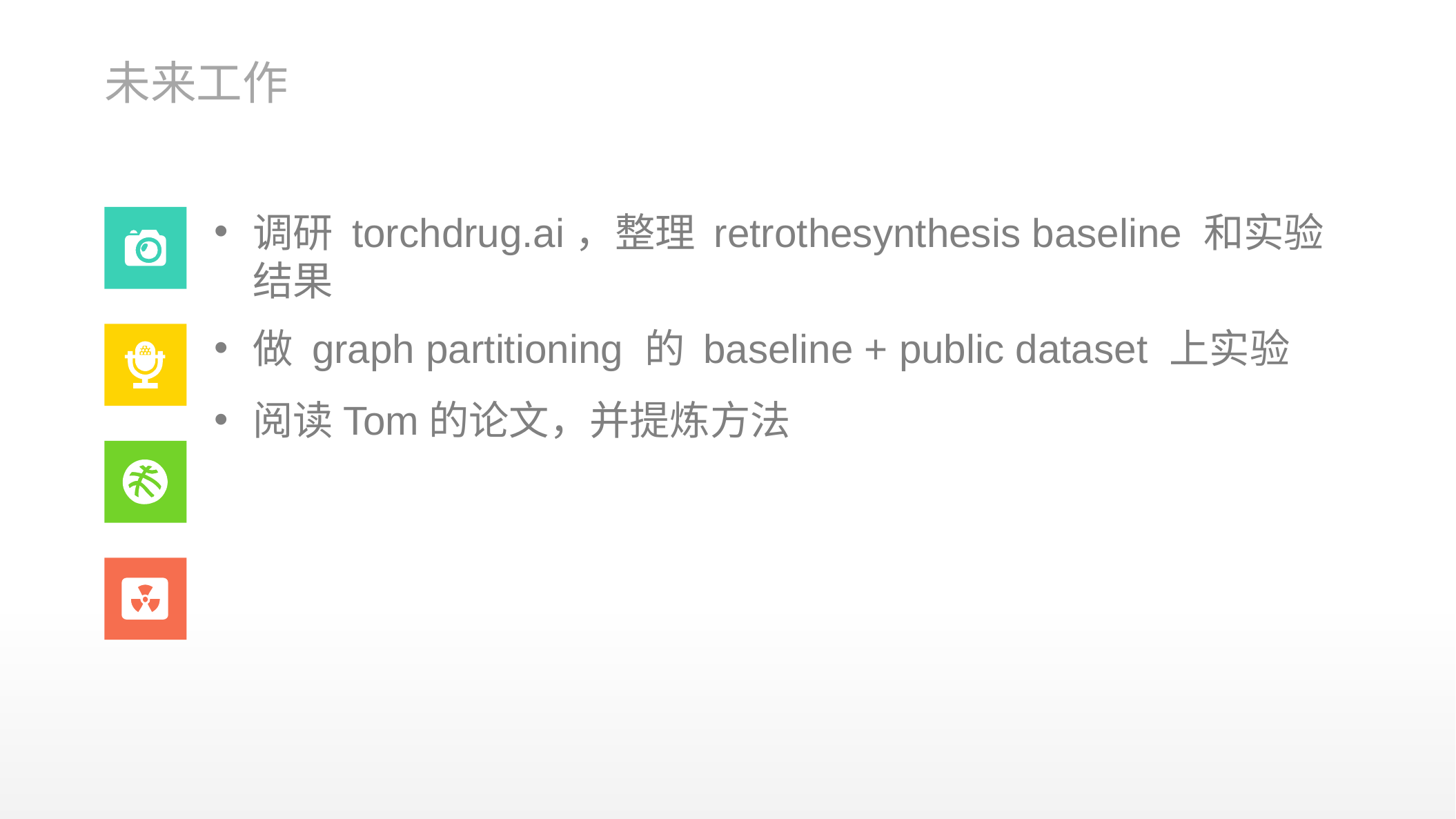

未来工作

调研 torchdrug.ai，整理 retrothesynthesis baseline 和实验结果
做 graph partitioning 的 baseline + public dataset 上实验

阅读Tom的论文，并提炼方法